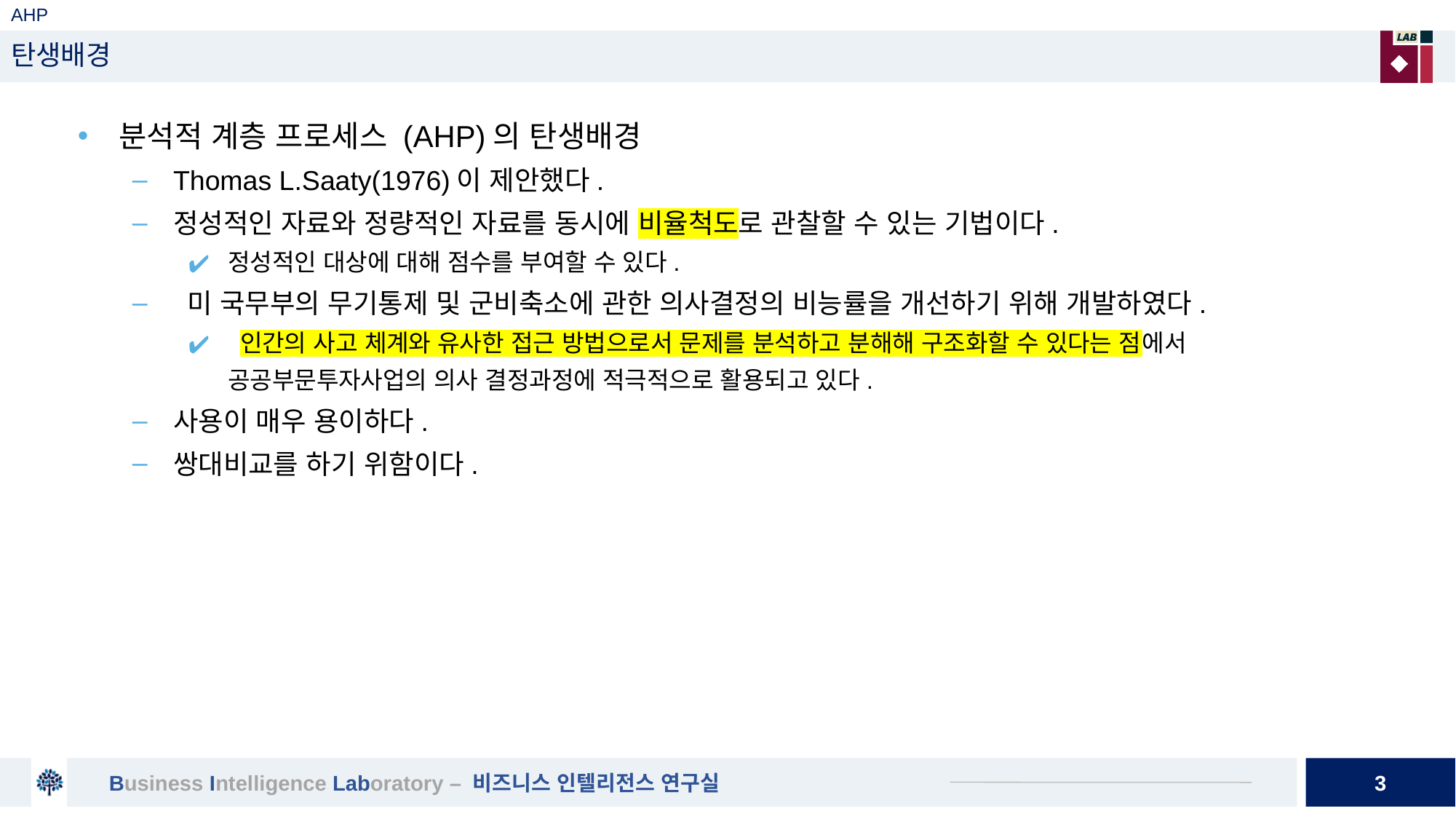

# AHP
탄생배경
분석적 계층 프로세스 (AHP)의 탄생배경
Thomas L.Saaty(1976)이 제안했다.
정성적인 자료와 정량적인 자료를 동시에 비율척도로 관찰할 수 있는 기법이다.
정성적인 대상에 대해 점수를 부여할 수 있다.
 미 국무부의 무기통제 및 군비축소에 관한 의사결정의 비능률을 개선하기 위해 개발하였다.
 인간의 사고 체계와 유사한 접근 방법으로서 문제를 분석하고 분해해 구조화할 수 있다는 점에서 공공부문투자사업의 의사 결정과정에 적극적으로 활용되고 있다.
사용이 매우 용이하다.
쌍대비교를 하기 위함이다.

3